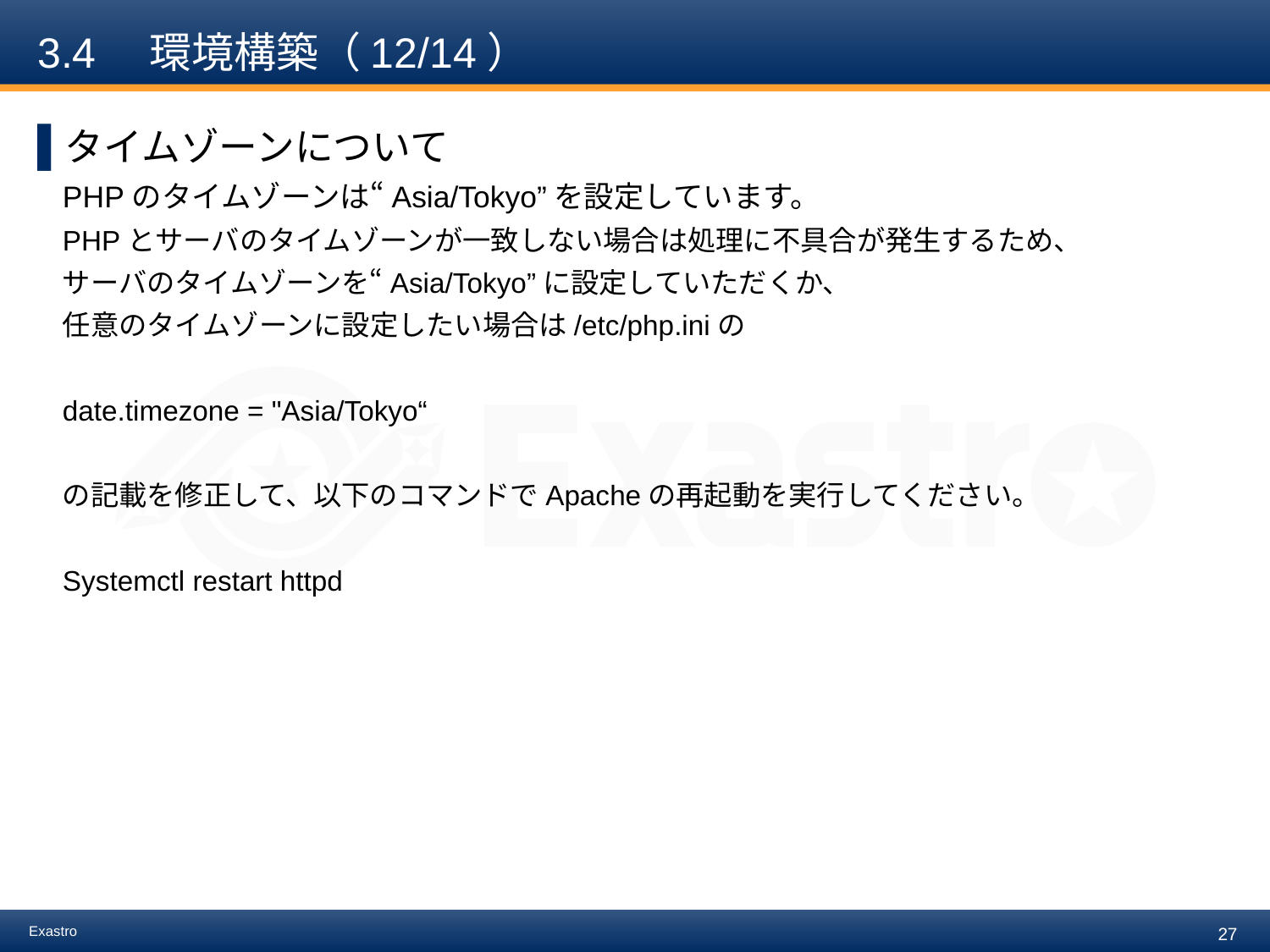

# 3.4　環境構築（12/14）
タイムゾーンについて
PHPのタイムゾーンは“Asia/Tokyo”を設定しています。
PHPとサーバのタイムゾーンが一致しない場合は処理に不具合が発生するため、
サーバのタイムゾーンを“Asia/Tokyo”に設定していただくか、
任意のタイムゾーンに設定したい場合は/etc/php.iniの

date.timezone = "Asia/Tokyo“

の記載を修正して、以下のコマンドでApacheの再起動を実行してください。

Systemctl restart httpd